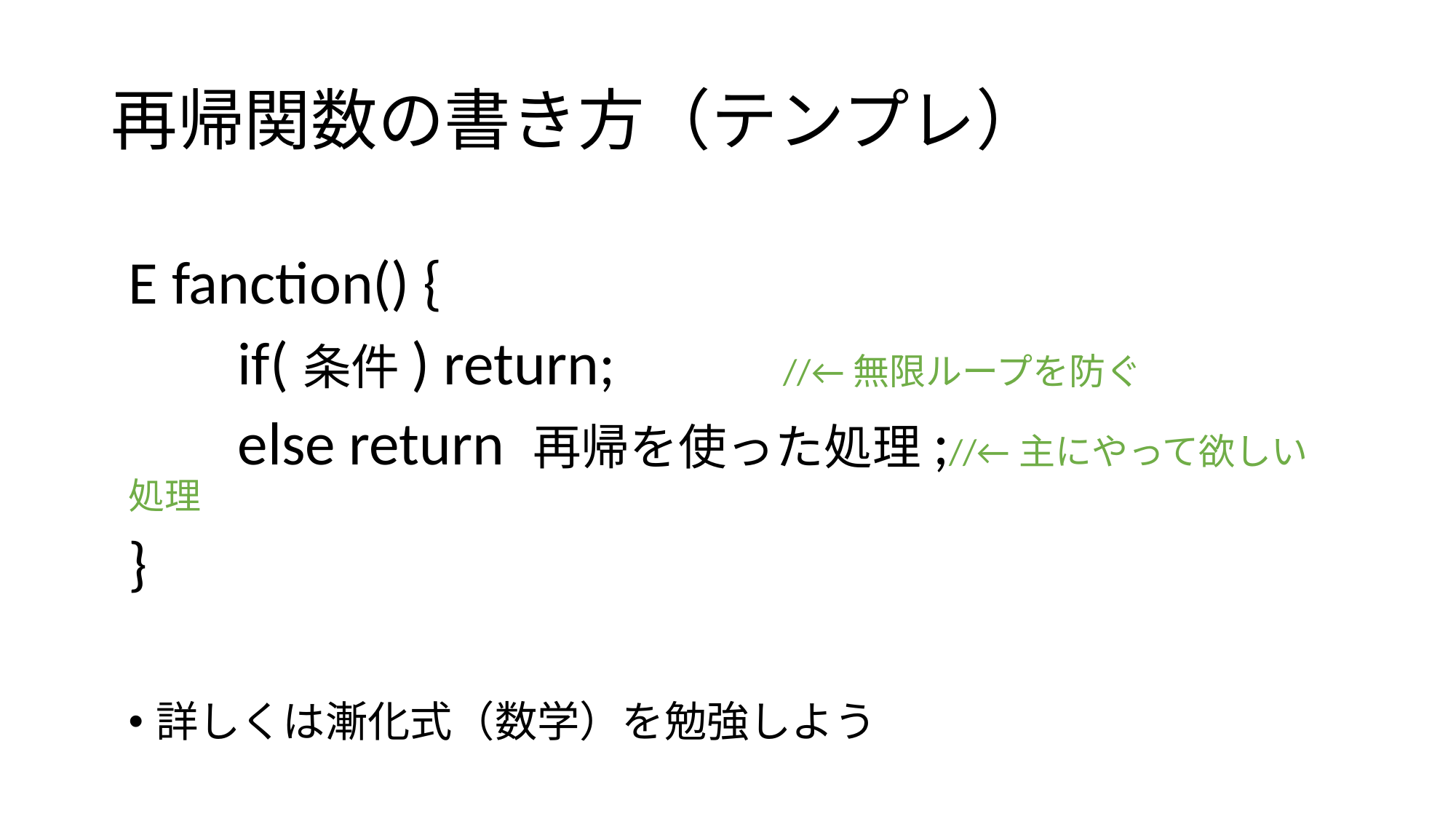

# 再帰関数の書き方（テンプレ）
E fanction() {
	if(条件) return;		//←無限ループを防ぐ
	else return 再帰を使った処理;//←主にやって欲しい処理
}

詳しくは漸化式（数学）を勉強しよう